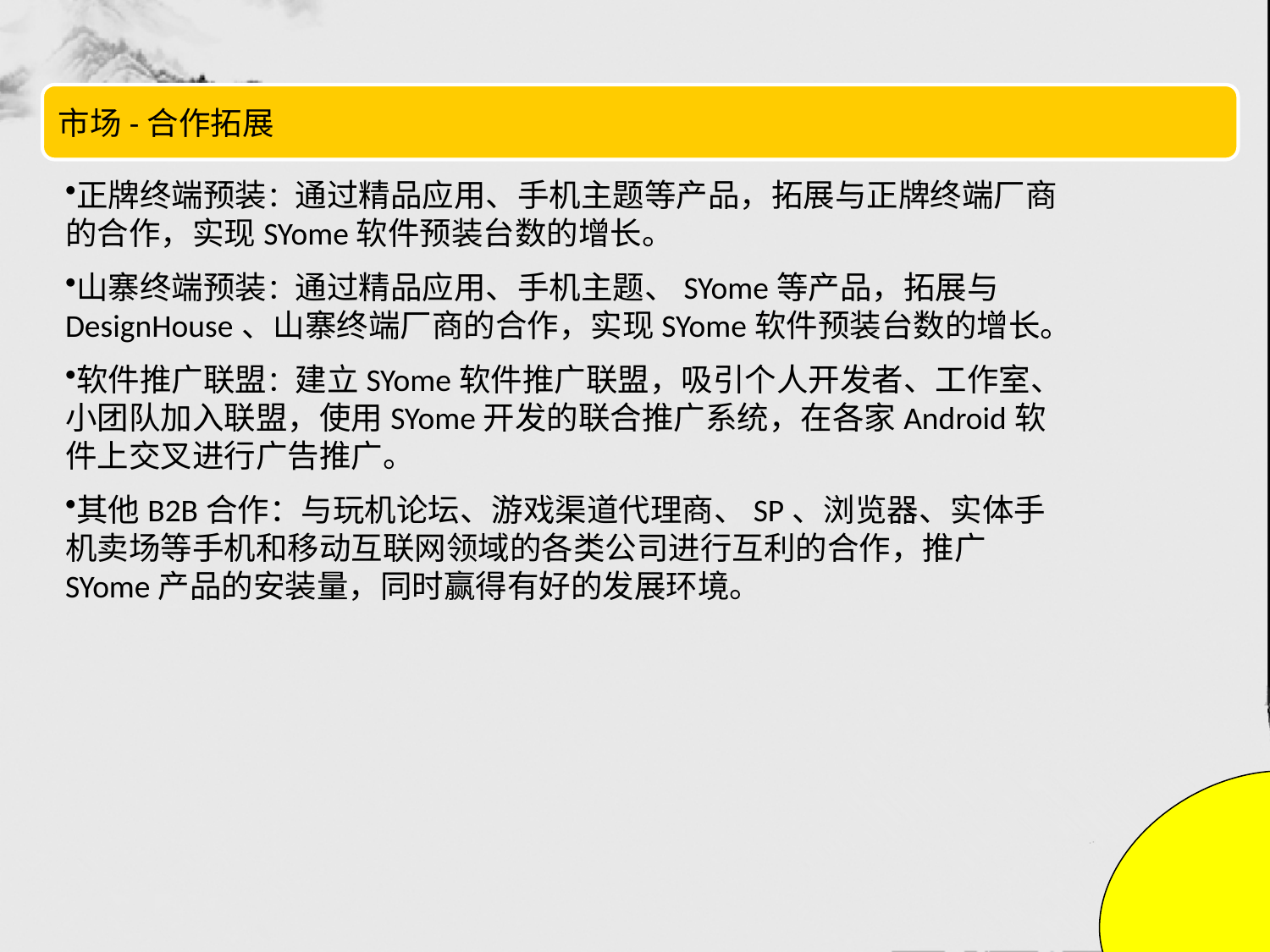

市场-合作拓展

正牌终端预装：通过精品应用、手机主题等产品，拓展与正牌终端厂商的合作，实现SYome软件预装台数的增长。
山寨终端预装：通过精品应用、手机主题、SYome等产品，拓展与DesignHouse、山寨终端厂商的合作，实现SYome软件预装台数的增长。
软件推广联盟：建立SYome软件推广联盟，吸引个人开发者、工作室、小团队加入联盟，使用SYome开发的联合推广系统，在各家Android软件上交叉进行广告推广。
其他B2B合作：与玩机论坛、游戏渠道代理商、SP、浏览器、实体手机卖场等手机和移动互联网领域的各类公司进行互利的合作，推广SYome产品的安装量，同时赢得有好的发展环境。